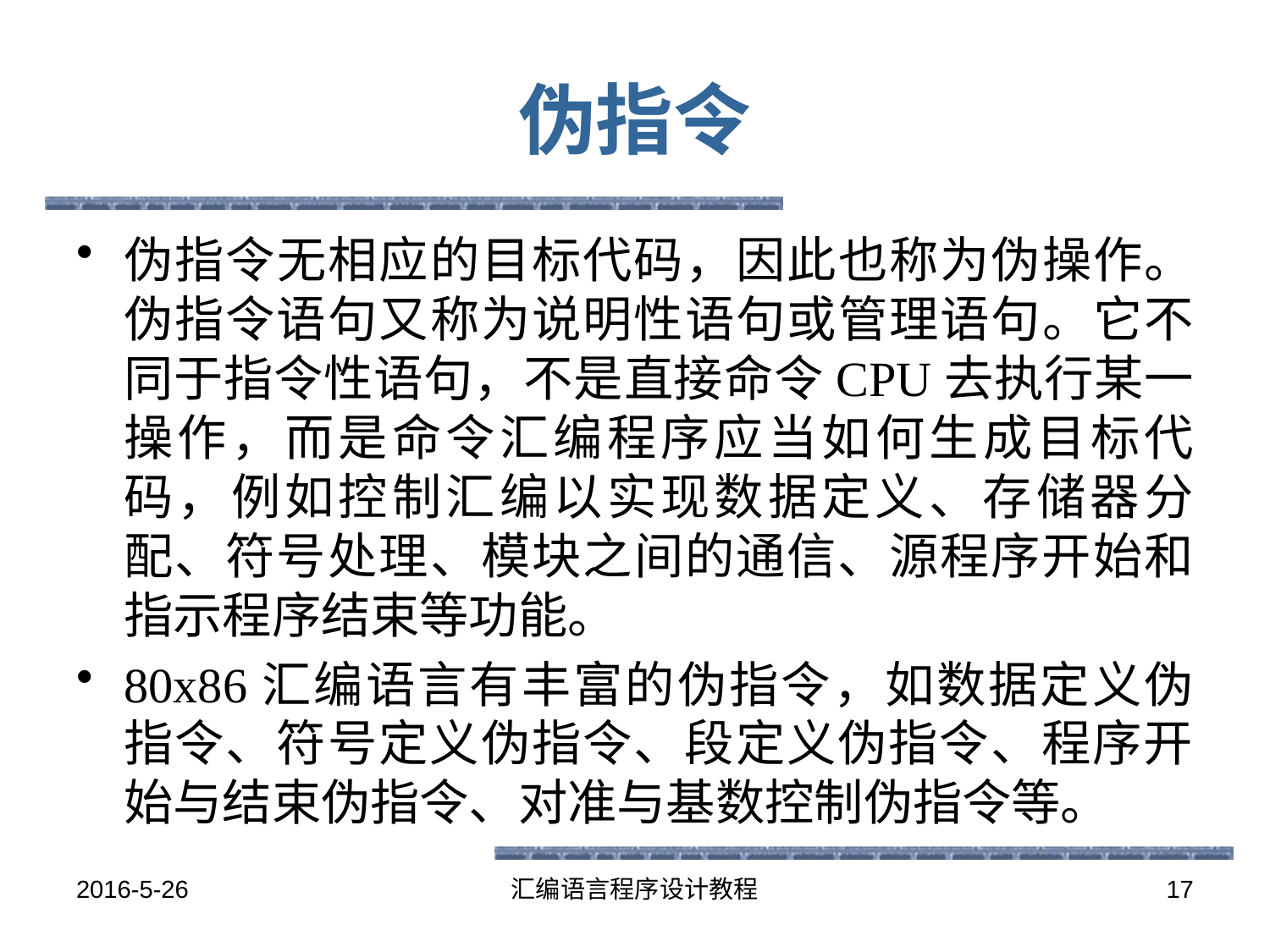

# 伪指令
伪指令无相应的目标代码，因此也称为伪操作。伪指令语句又称为说明性语句或管理语句。它不同于指令性语句，不是直接命令CPU去执行某一操作，而是命令汇编程序应当如何生成目标代码，例如控制汇编以实现数据定义、存储器分配、符号处理、模块之间的通信、源程序开始和指示程序结束等功能。
80x86汇编语言有丰富的伪指令，如数据定义伪指令、符号定义伪指令、段定义伪指令、程序开始与结束伪指令、对准与基数控制伪指令等。
2016-5-26
汇编语言程序设计教程
17